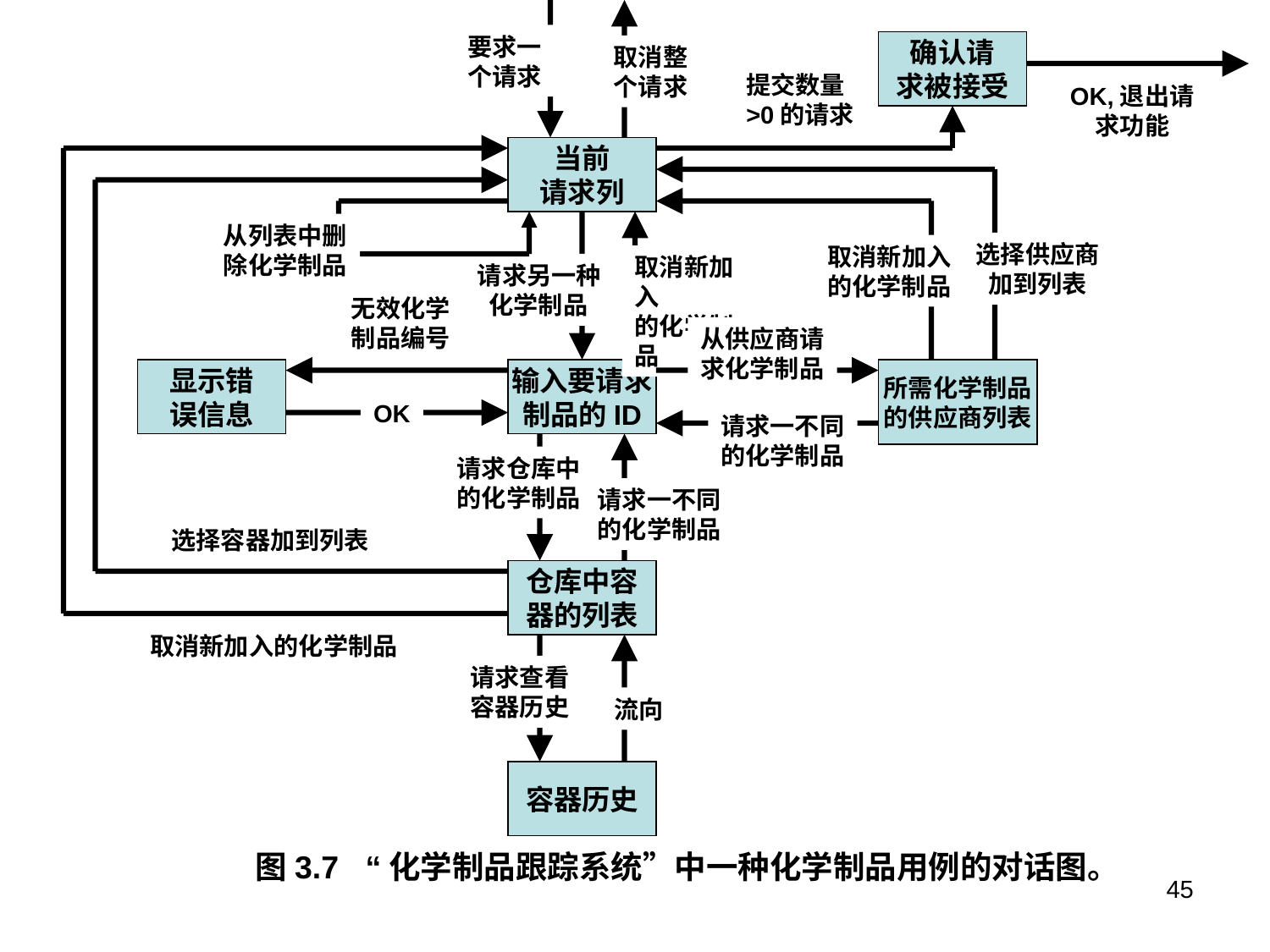

要求一
个请求
确认请
求被接受
取消整
个请求
提交数量
>0的请求

OK,退出请
求功能

当前
请求列

从列表中删
除化学制品
选择供应商
加到列表
取消新加入
的化学制品
取消新加入
的化学制品

请求另一种
 化学制品
无效化学
制品编号
从供应商请
求化学制品
显示错
误信息
输入要请求
制品的ID
所需化学制品
的供应商列表

OK
请求一不同
的化学制品

请求仓库中
的化学制品
请求一不同
的化学制品
选择容器加到列表
仓库中容
器的列表

取消新加入的化学制品

请求查看
容器历史
流向
容器历史
图3.7   “化学制品跟踪系统”中一种化学制品用例的对话图。
45